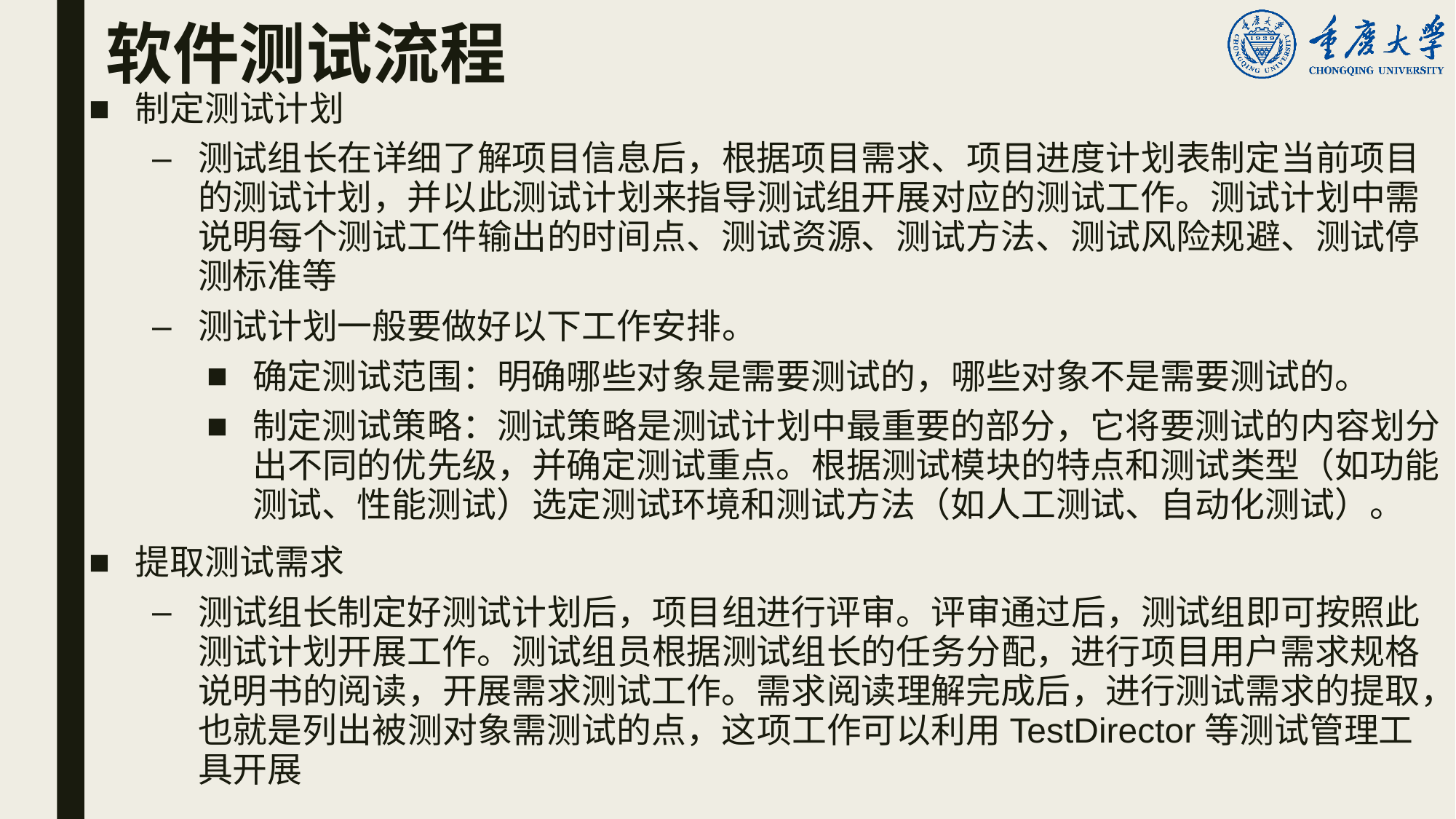

# 软件测试流程
制定测试计划
测试组长在详细了解项目信息后，根据项目需求、项目进度计划表制定当前项目的测试计划，并以此测试计划来指导测试组开展对应的测试工作。测试计划中需说明每个测试工件输出的时间点、测试资源、测试方法、测试风险规避、测试停测标准等
测试计划一般要做好以下工作安排。
确定测试范围：明确哪些对象是需要测试的，哪些对象不是需要测试的。
制定测试策略：测试策略是测试计划中最重要的部分，它将要测试的内容划分出不同的优先级，并确定测试重点。根据测试模块的特点和测试类型（如功能测试、性能测试）选定测试环境和测试方法（如人工测试、自动化测试）。
提取测试需求
测试组长制定好测试计划后，项目组进行评审。评审通过后，测试组即可按照此测试计划开展工作。测试组员根据测试组长的任务分配，进行项目用户需求规格说明书的阅读，开展需求测试工作。需求阅读理解完成后，进行测试需求的提取，也就是列出被测对象需测试的点，这项工作可以利用TestDirector等测试管理工具开展